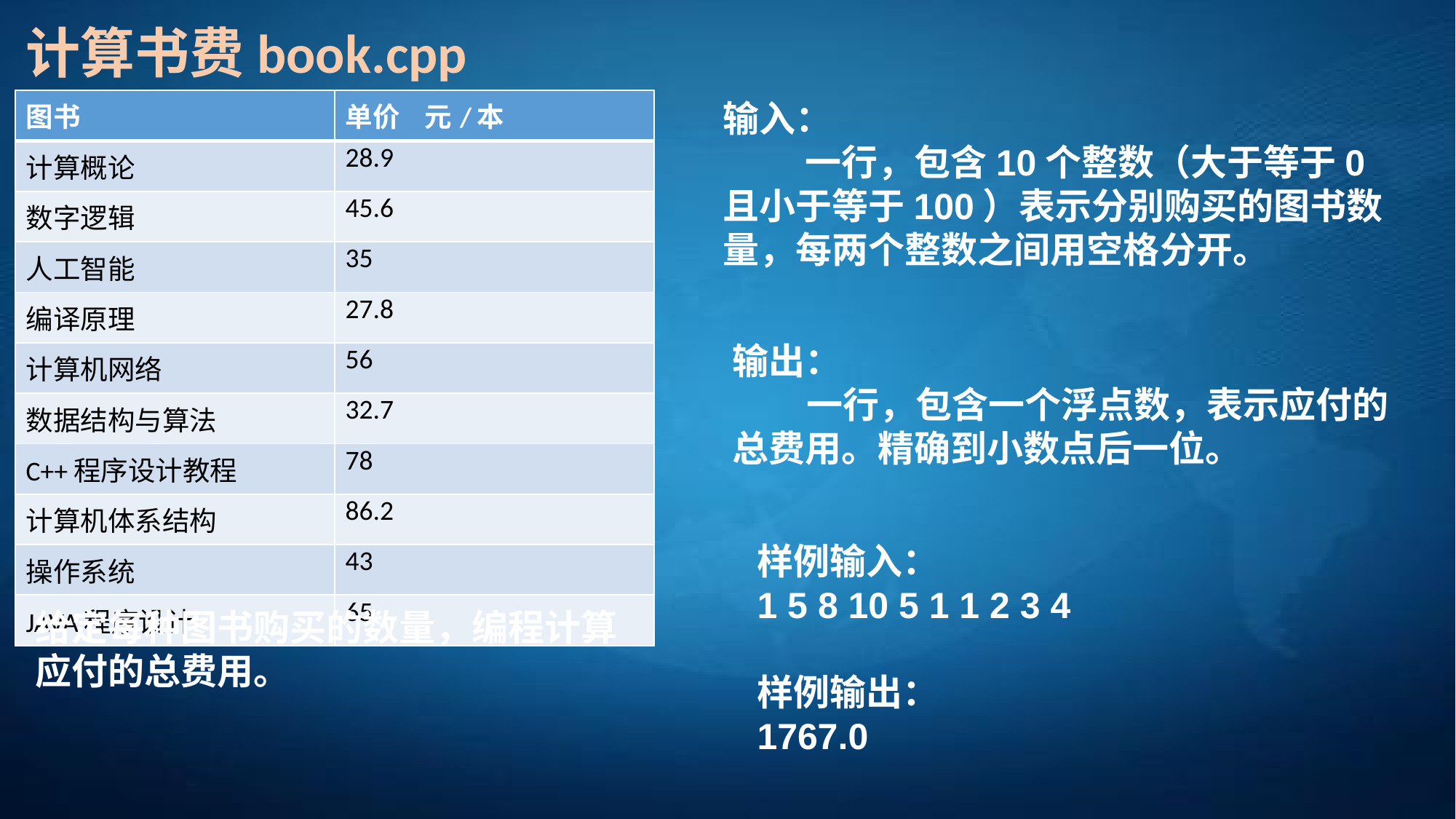

计算书费book.cpp
| 图书 | 单价 元/本 |
| --- | --- |
| 计算概论 | 28.9 |
| 数字逻辑 | 45.6 |
| 人工智能 | 35 |
| 编译原理 | 27.8 |
| 计算机网络 | 56 |
| 数据结构与算法 | 32.7 |
| C++程序设计教程 | 78 |
| 计算机体系结构 | 86.2 |
| 操作系统 | 43 |
| JAVA程序设计 | 65 |
输入：
         一行，包含10个整数（大于等于0且小于等于100）表示分别购买的图书数量，每两个整数之间用空格分开。
输出：
        一行，包含一个浮点数，表示应付的总费用。精确到小数点后一位。
样例输入：
1 5 8 10 5 1 1 2 3 4

样例输出：
1767.0
给定每种图书购买的数量，编程计算应付的总费用。